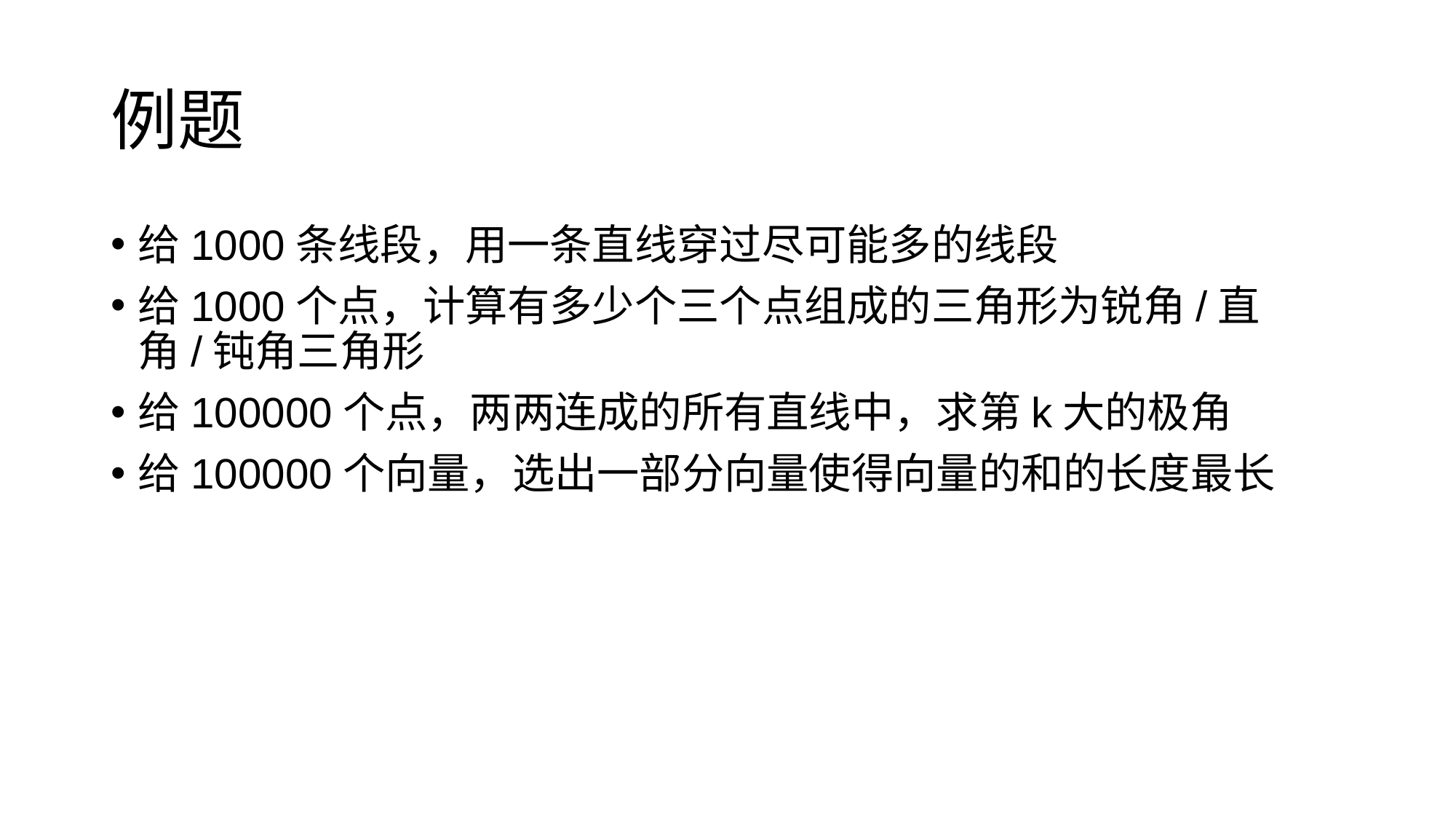

# 例题
给1000条线段，用一条直线穿过尽可能多的线段
给1000个点，计算有多少个三个点组成的三角形为锐角/直角/钝角三角形
给100000个点，两两连成的所有直线中，求第k大的极角
给100000个向量，选出一部分向量使得向量的和的长度最长